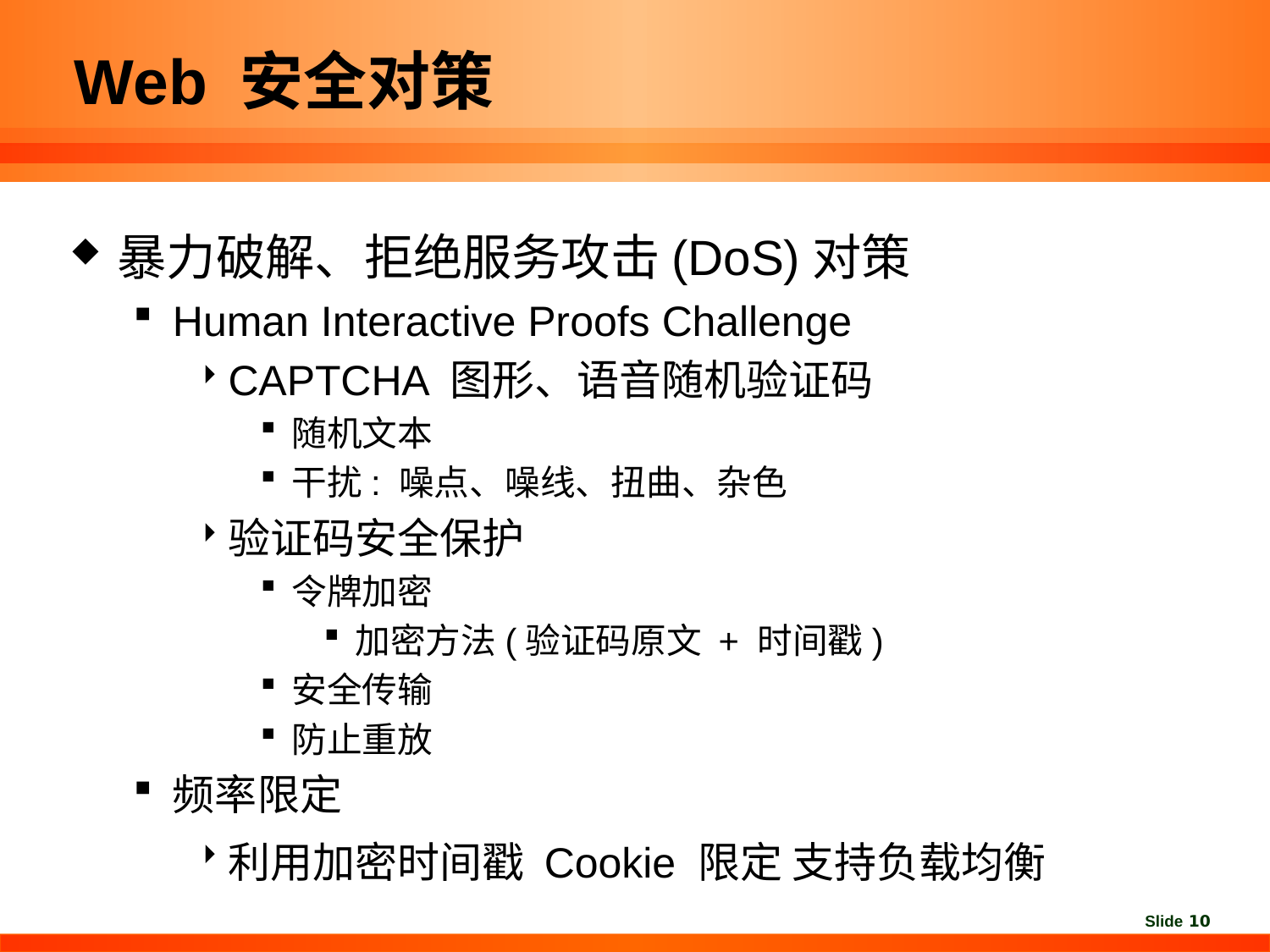

# Web 安全对策
暴力破解、拒绝服务攻击(DoS)对策
Human Interactive Proofs Challenge
CAPTCHA 图形、语音随机验证码
随机文本
干扰: 噪点、噪线、扭曲、杂色
验证码安全保护
令牌加密
加密方法(验证码原文 + 时间戳)
安全传输
防止重放
频率限定
利用加密时间戳 Cookie 限定 支持负载均衡